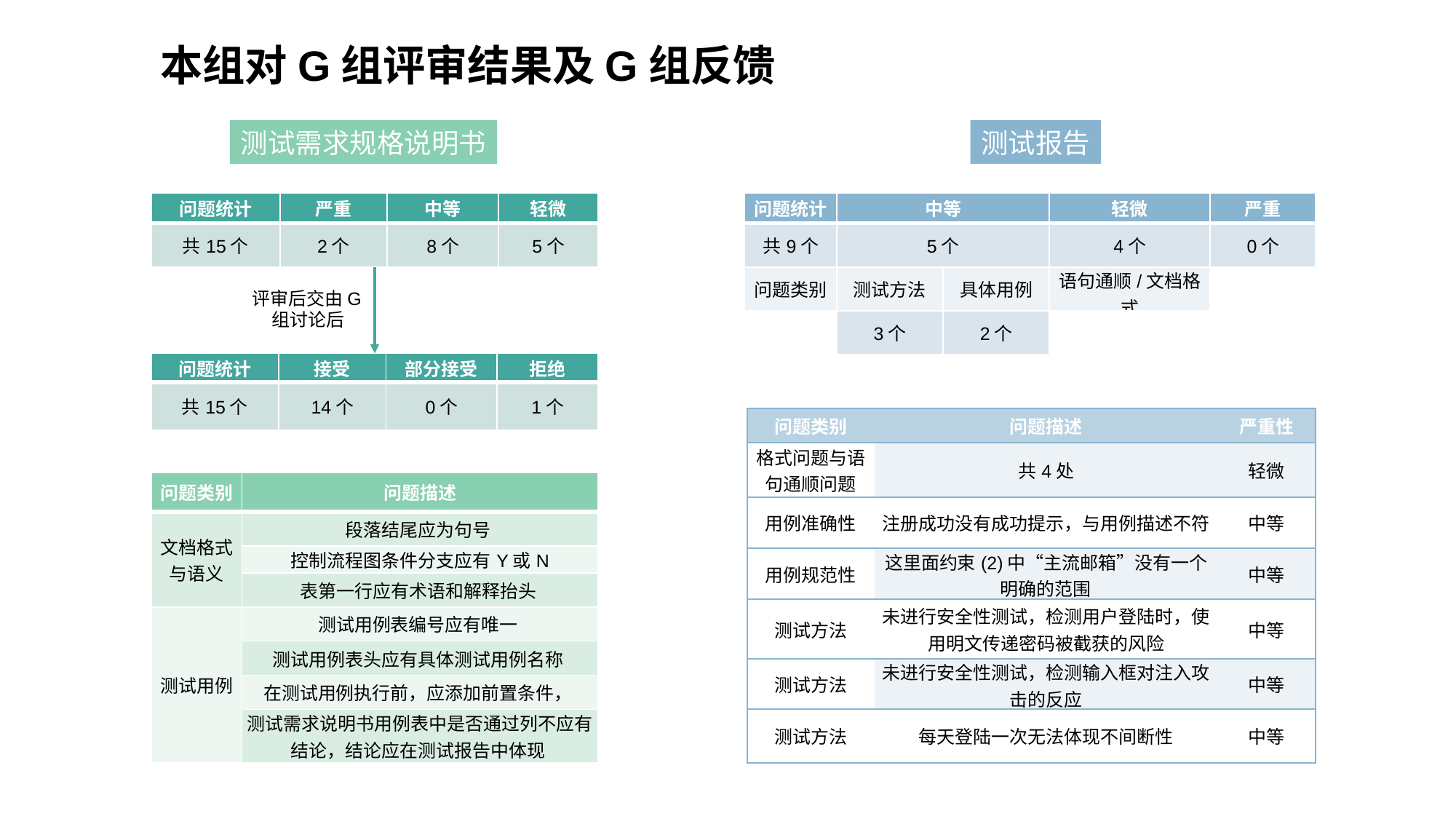

# 本组对G组评审结果及G组反馈
测试需求规格说明书
测试报告
| 问题统计 | 严重 | 中等 | 轻微 |
| --- | --- | --- | --- |
| 共15个 | 2个 | 8个 | 5个 |
| 问题统计 | 中等 |  | 轻微 | 严重 |
| --- | --- | --- | --- | --- |
| 共9个 | 5个 |  | 4个 | 0个 |
| 问题类别 | 测试方法 | 具体用例 | 语句通顺/文档格式 |  |
|  | 3个 | 2个 |  |  |
评审后交由G组讨论后
| 问题统计 | 接受 | 部分接受 | 拒绝 |
| --- | --- | --- | --- |
| 共15个 | 14个 | 0个 | 1个 |
| 问题类别 | 问题描述 | 严重性 |
| --- | --- | --- |
| 格式问题与语句通顺问题 | 共4处 | 轻微 |
| 用例准确性 | 注册成功没有成功提示，与用例描述不符 | 中等 |
| 用例规范性 | 这里面约束(2)中“主流邮箱”没有一个明确的范围 | 中等 |
| 测试方法 | 未进行安全性测试，检测用户登陆时，使用明文传递密码被截获的风险 | 中等 |
| 测试方法 | 未进行安全性测试，检测输入框对注入攻击的反应 | 中等 |
| 测试方法 | 每天登陆一次无法体现不间断性 | 中等 |
| 问题类别 | 问题描述 |
| --- | --- |
| 文档格式 与语义 | 段落结尾应为句号 |
|  | 控制流程图条件分支应有Y或N |
|  | 表第一行应有术语和解释抬头 |
| 测试用例 | 测试用例表编号应有唯一 |
|  | 测试用例表头应有具体测试用例名称 |
|  | 在测试用例执行前，应添加前置条件， |
|  | 测试需求说明书用例表中是否通过列不应有结论，结论应在测试报告中体现 |